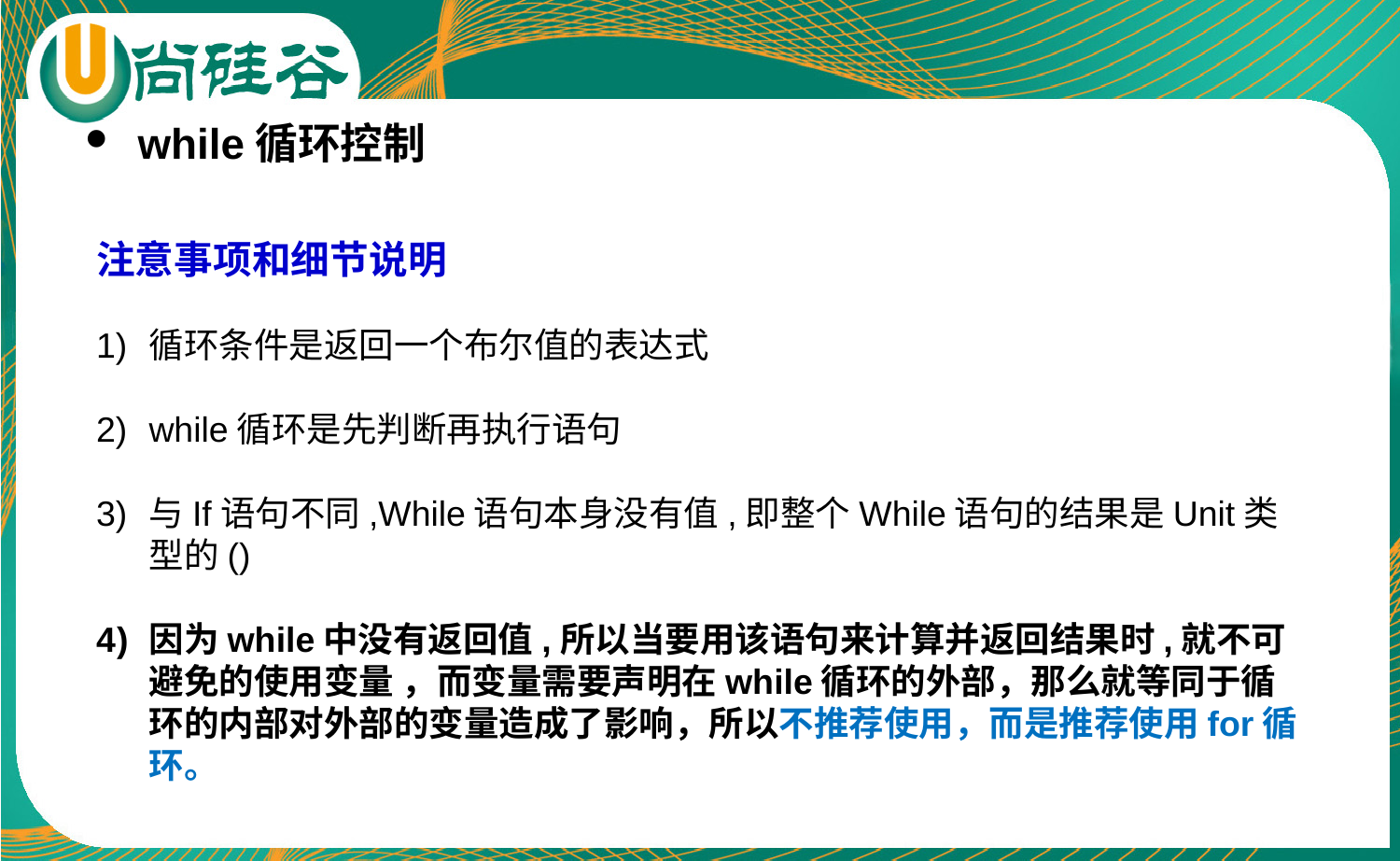

while循环控制

注意事项和细节说明

循环条件是返回一个布尔值的表达式

while循环是先判断再执行语句

与If语句不同,While语句本身没有值,即整个While语句的结果是Unit类型的()

因为while中没有返回值,所以当要用该语句来计算并返回结果时,就不可避免的使用变量 ，而变量需要声明在while循环的外部，那么就等同于循环的内部对外部的变量造成了影响，所以不推荐使用，而是推荐使用for循环。